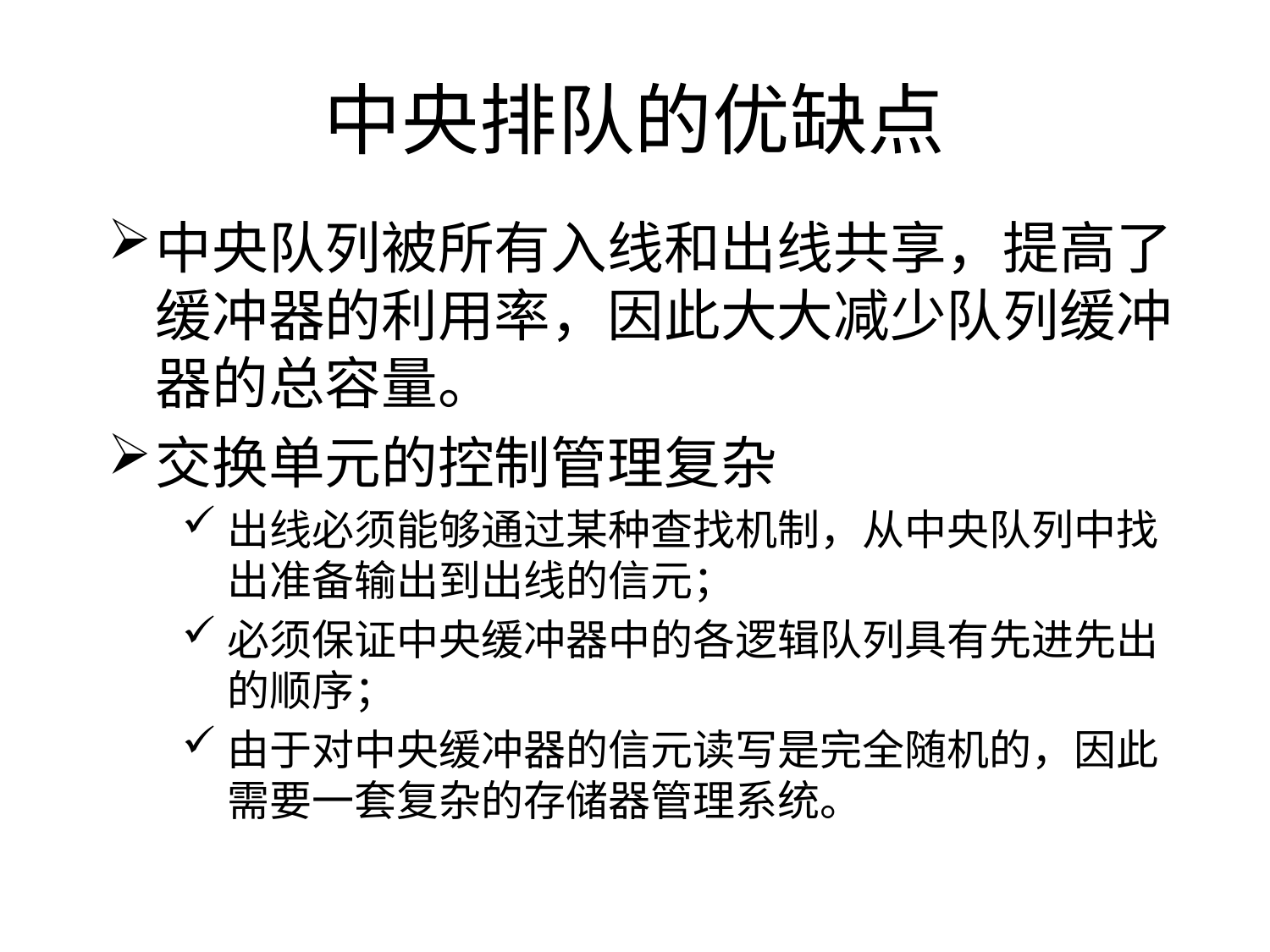

# 中央排队的优缺点
中央队列被所有入线和出线共享，提高了缓冲器的利用率，因此大大减少队列缓冲器的总容量。
交换单元的控制管理复杂
出线必须能够通过某种查找机制，从中央队列中找出准备输出到出线的信元；
必须保证中央缓冲器中的各逻辑队列具有先进先出的顺序；
由于对中央缓冲器的信元读写是完全随机的，因此需要一套复杂的存储器管理系统。